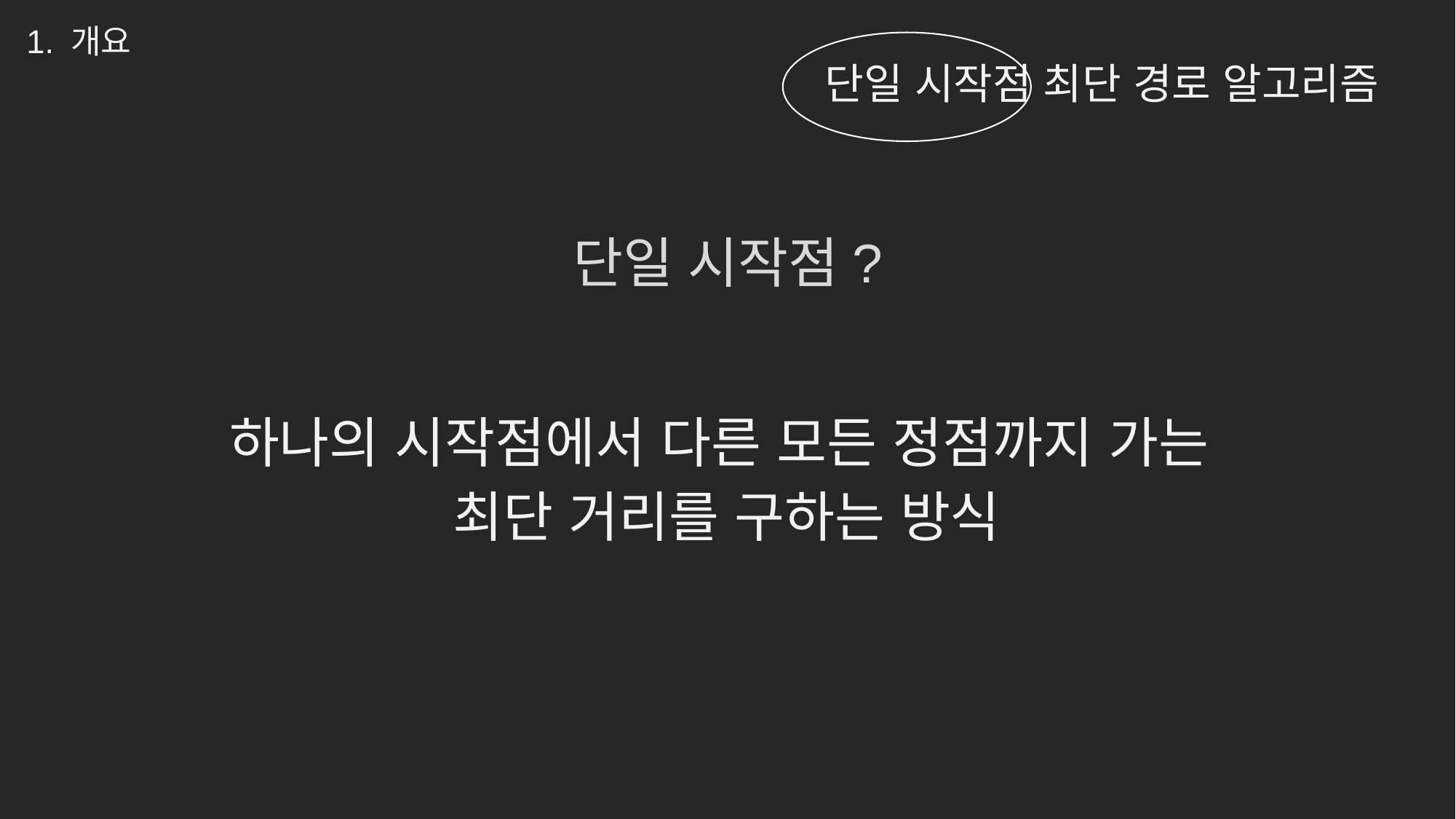

1. 개요

단일 시작점 최단 경로 알고리즘
단일 시작점?
하나의 시작점에서 다른 모든 정점까지 가는
최단 거리를 구하는 방식